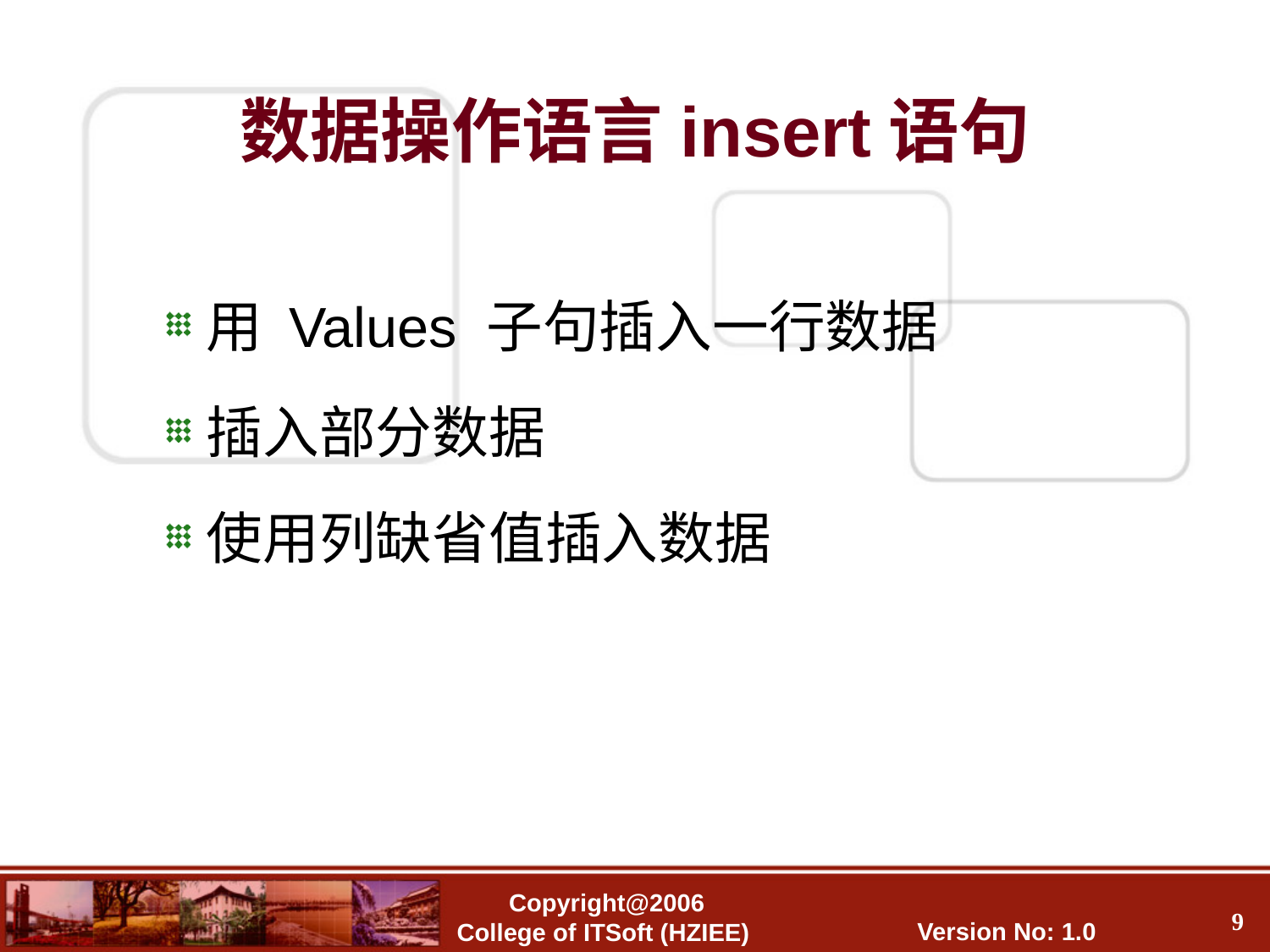

# 数据操作语言insert语句
用 Values 子句插入一行数据
插入部分数据
使用列缺省值插入数据